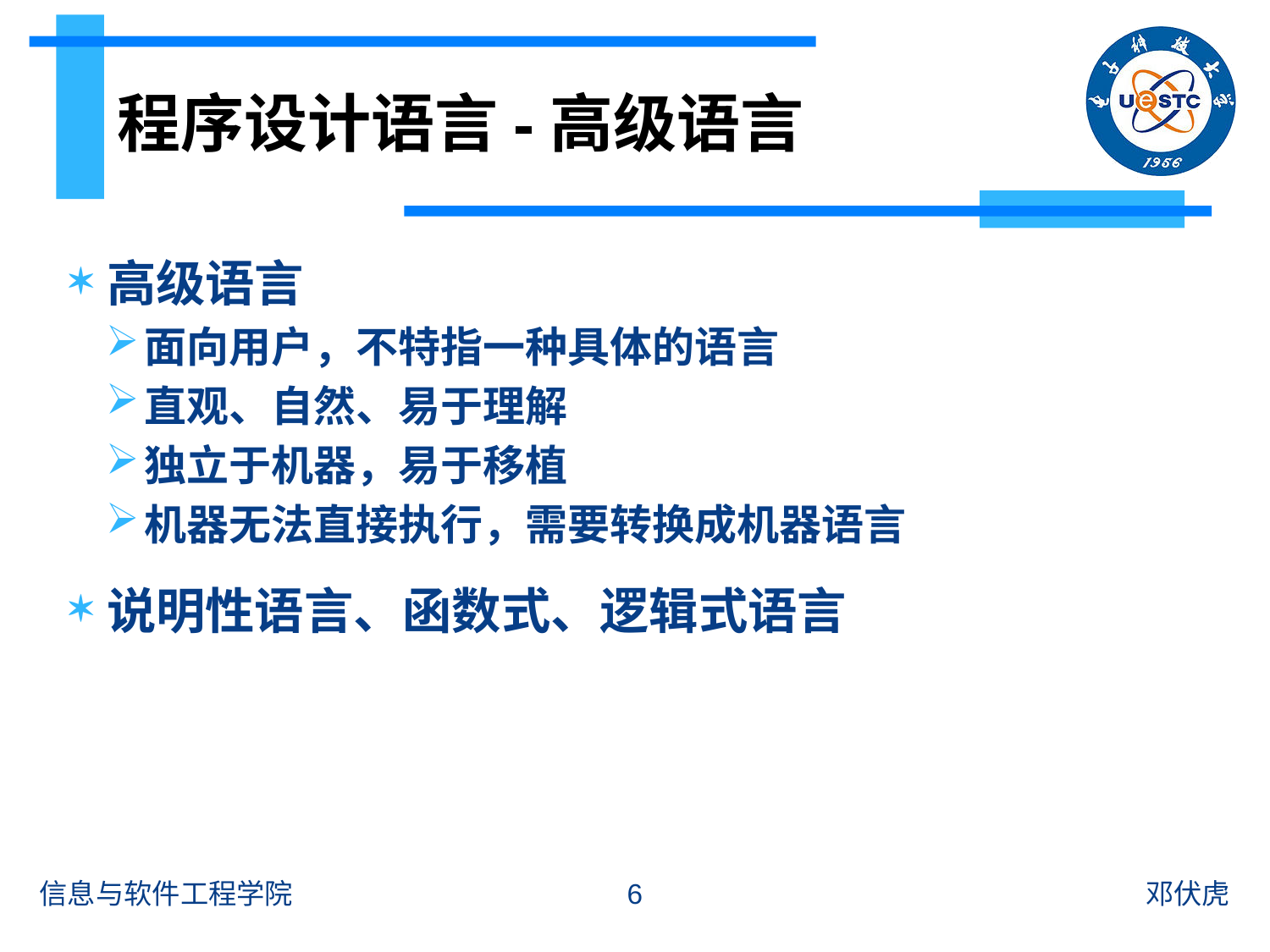

# 程序设计语言-高级语言
高级语言
面向用户，不特指一种具体的语言
直观、自然、易于理解
独立于机器，易于移植
机器无法直接执行，需要转换成机器语言
说明性语言、函数式、逻辑式语言

6
信息与软件工程学院
邓伏虎